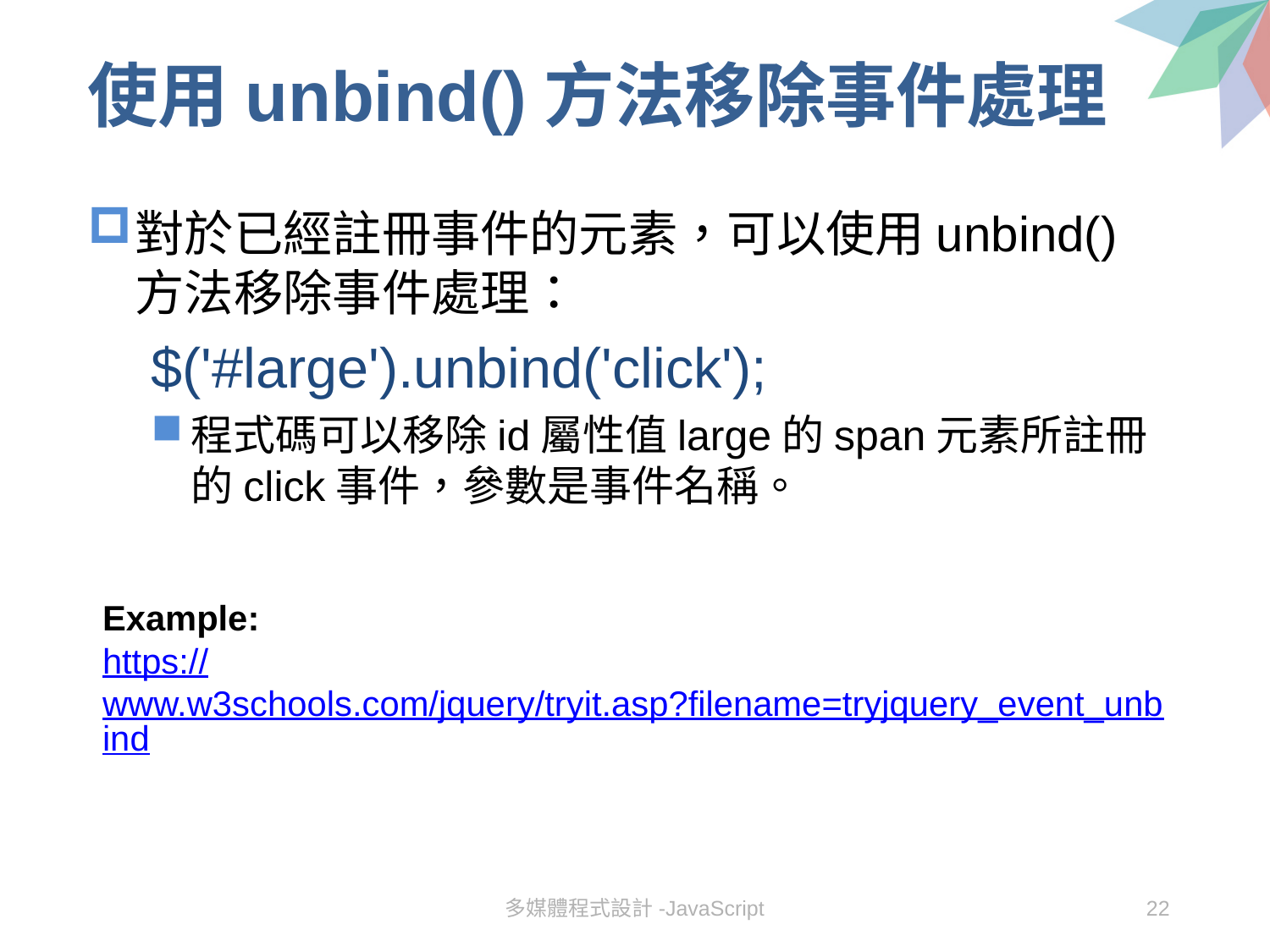

# 使用unbind()方法移除事件處理
對於已經註冊事件的元素，可以使用unbind()方法移除事件處理：
$('#large').unbind('click');
程式碼可以移除id屬性值large的span元素所註冊的click事件，參數是事件名稱。

Example:
https://www.w3schools.com/jquery/tryit.asp?filename=tryjquery_event_unbind

多媒體程式設計-JavaScript
22